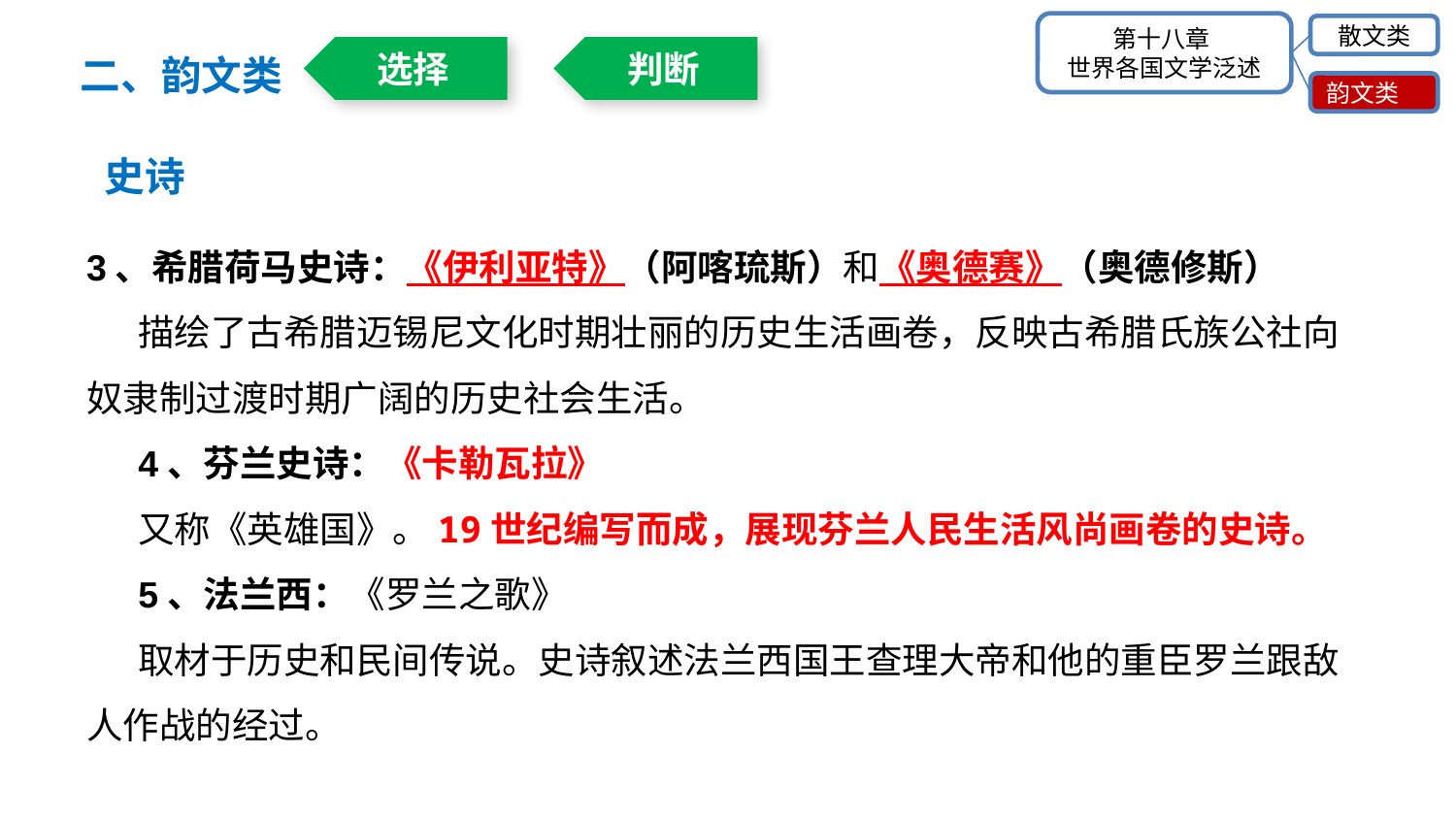

第十八章
世界各国文学泛述
散文类
韵文类
二、韵文类
选择
判断
史诗
3、希腊荷马史诗：《伊利亚特》（阿喀琉斯）和《奥德赛》（奥德修斯）
描绘了古希腊迈锡尼文化时期壮丽的历史生活画卷，反映古希腊氏族公社向奴隶制过渡时期广阔的历史社会生活。
4、芬兰史诗：《卡勒瓦拉》
又称《英雄国》。19世纪编写而成，展现芬兰人民生活风尚画卷的史诗。
5、法兰西：《罗兰之歌》
取材于历史和民间传说。史诗叙述法兰西国王查理大帝和他的重臣罗兰跟敌人作战的经过。